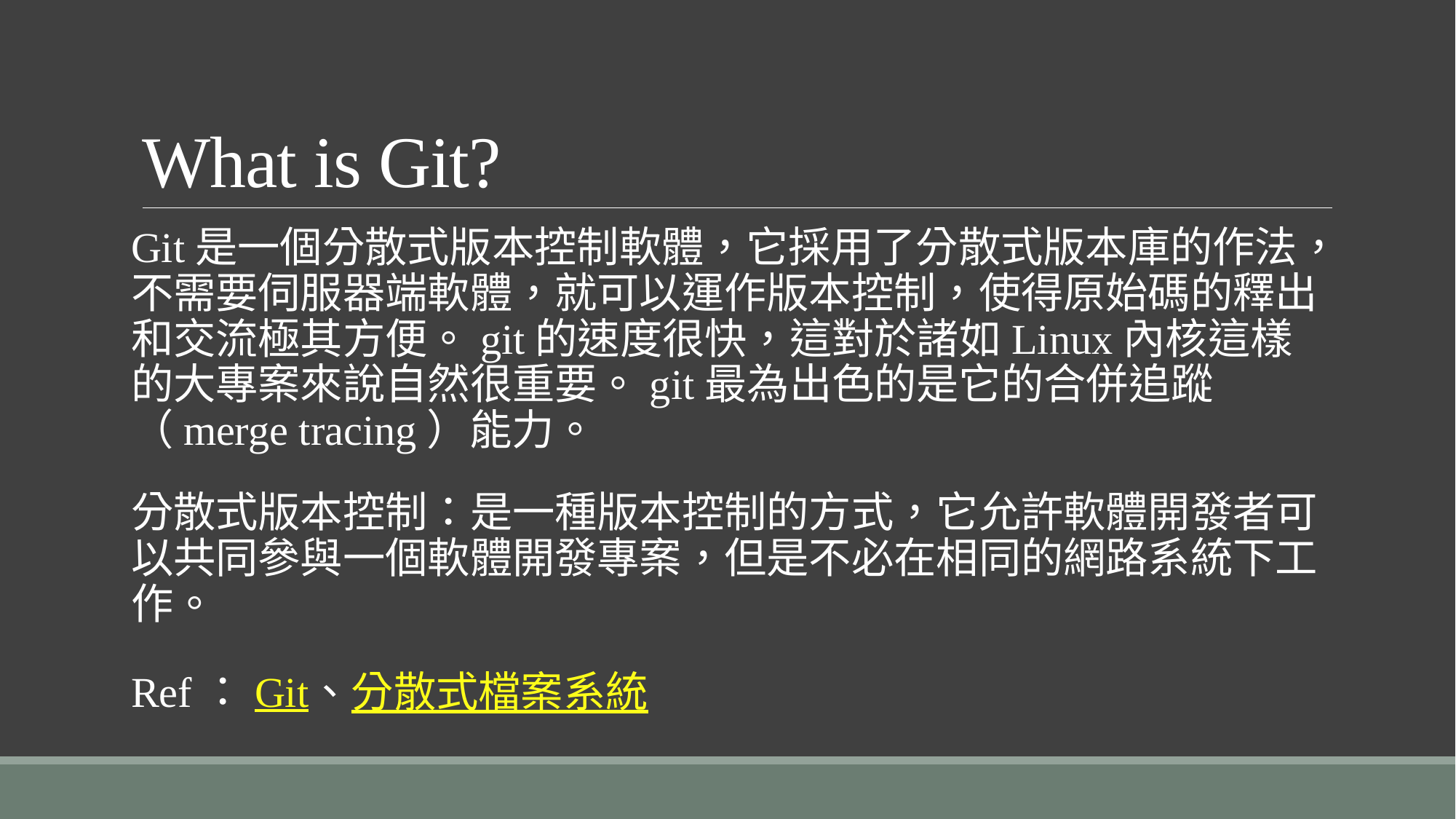

# What is Git?
Git是一個分散式版本控制軟體，它採用了分散式版本庫的作法，不需要伺服器端軟體，就可以運作版本控制，使得原始碼的釋出和交流極其方便。git的速度很快，這對於諸如Linux內核這樣的大專案來說自然很重要。git最為出色的是它的合併追蹤（merge tracing）能力。
分散式版本控制：是一種版本控制的方式，它允許軟體開發者可以共同參與一個軟體開發專案，但是不必在相同的網路系統下工作。
Ref：Git、分散式檔案系統